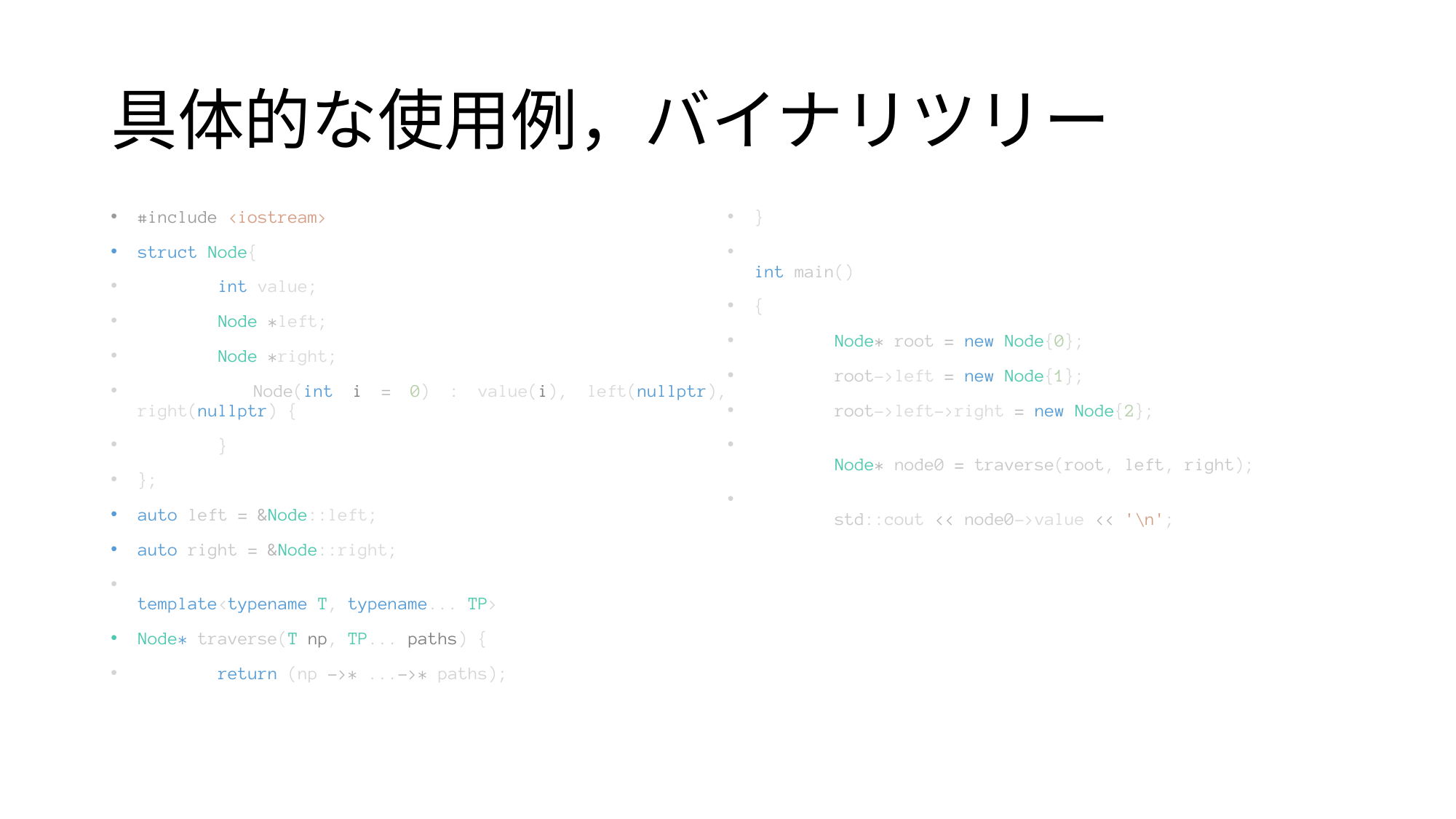

# 具体的な使用例，バイナリツリー
#include <iostream>
struct Node{
        int value;
        Node *left;
        Node *right;
        Node(int i = 0) : value(i), left(nullptr), right(nullptr) {
        }
};
auto left = &Node::left;
auto right = &Node::right;
template<typename T, typename... TP>
Node* traverse(T np, TP... paths) {
        return (np ->* ...->* paths);
}
int main()
{
        Node* root = new Node{0};
        root->left = new Node{1};
        root->left->right = new Node{2};
        Node* node0 = traverse(root, left, right);
        std::cout << node0->value << '\n';